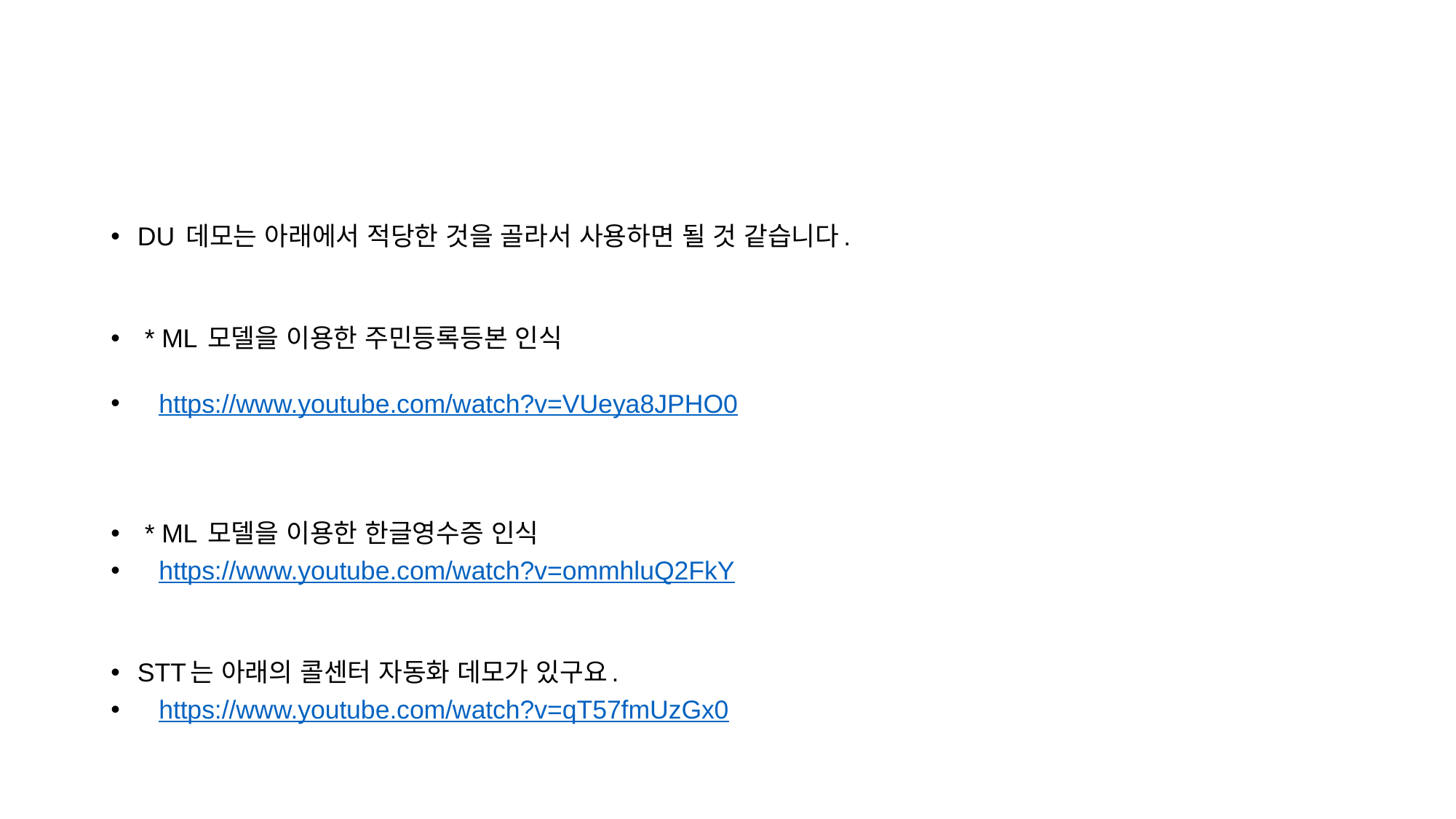

#
DU 데모는 아래에서 적당한 것을 골라서 사용하면 될 것 같습니다.

 * ML 모델을 이용한 주민등록등본 인식
   https://www.youtube.com/watch?v=VUeya8JPHO0

 * ML 모델을 이용한 한글영수증 인식
   https://www.youtube.com/watch?v=ommhluQ2FkY

STT는 아래의 콜센터 자동화 데모가 있구요.
   https://www.youtube.com/watch?v=qT57fmUzGx0